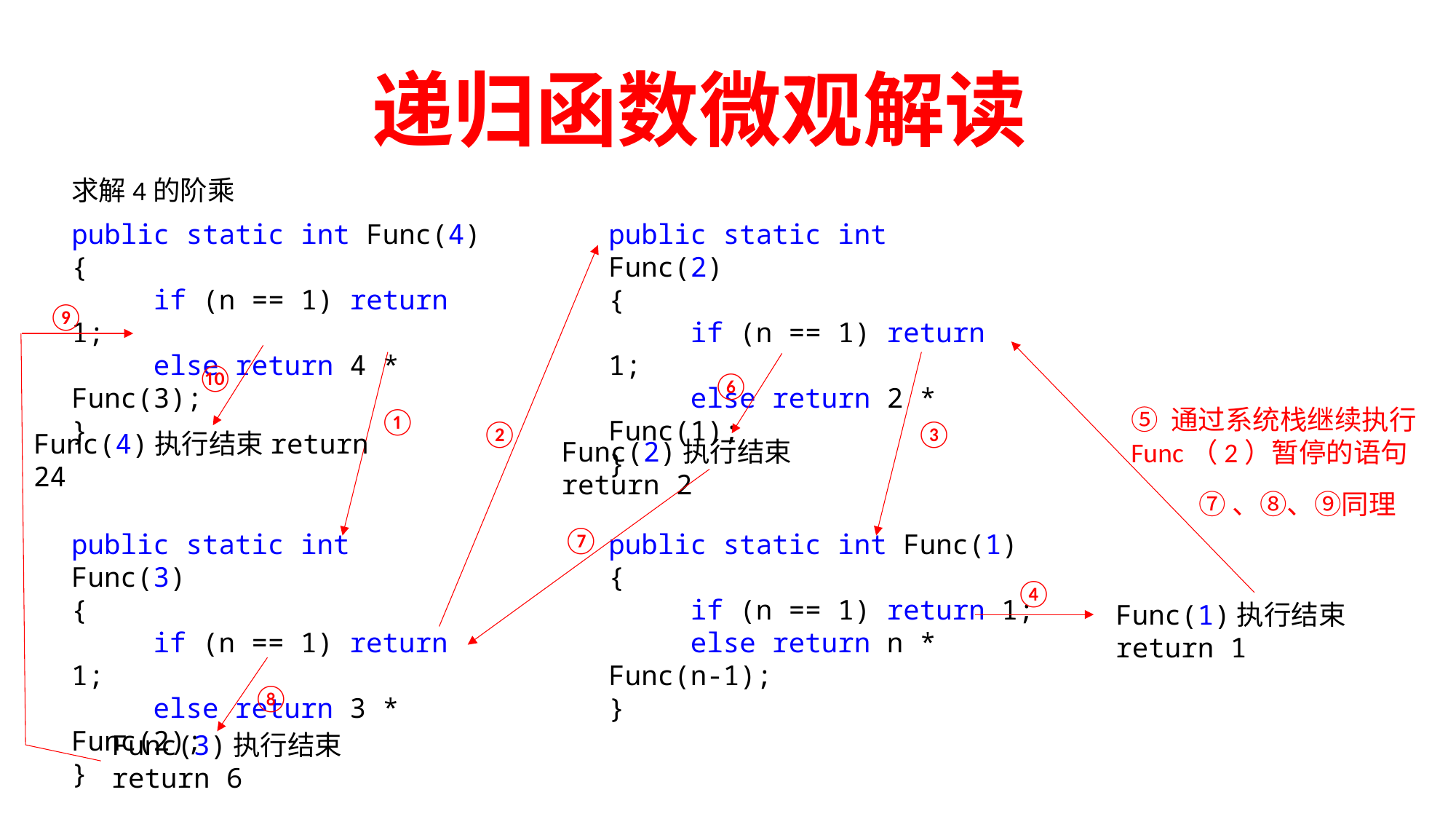

递归函数微观解读
求解4的阶乘
public static int Func(4)
{
     if (n == 1) return 1;
     else return 4 * Func(3);
}
public static int Func(2)
{
     if (n == 1) return 1;
     else return 2 * Func(1);
}
⑨
⑩
⑥
⑤ 通过系统栈继续执行Func（2）暂停的语句
①
③
②
Func(4)执行结束return 24
Func(2)执行结束return 2
⑦、⑧、⑨同理
⑦
public static int Func(3)
{
     if (n == 1) return 1;
     else return 3 * Func(2);
}
public static int Func(1)
{
     if (n == 1) return 1;
     else return n * Func(n-1);
}
④
Func(1)执行结束return 1
⑧
Func(3)执行结束return 6